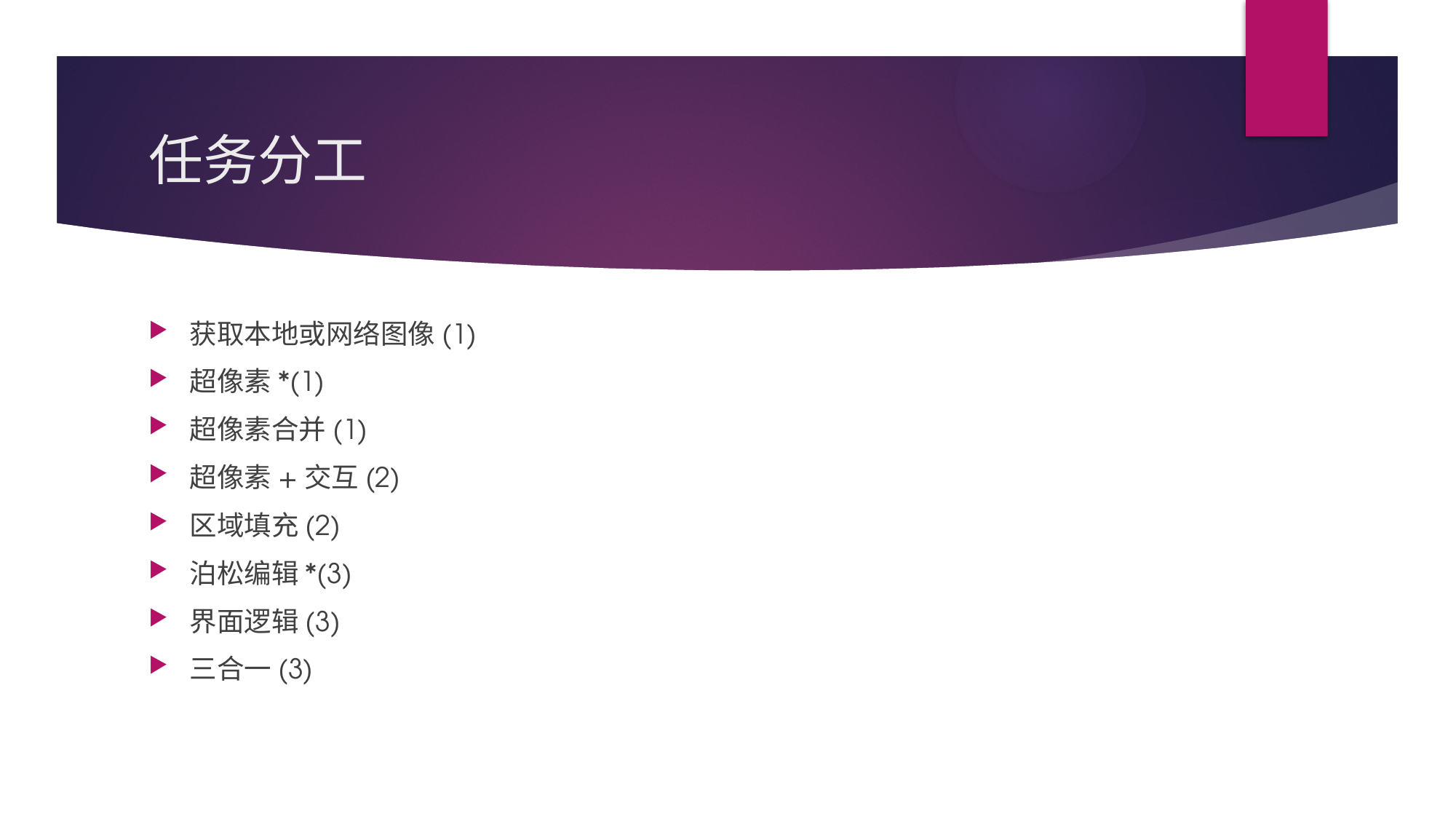

# 任务分工
获取本地或网络图像(1)
超像素*(1)
超像素合并(1)
超像素+交互(2)
区域填充(2)
泊松编辑*(3)
界面逻辑(3)
三合一(3)